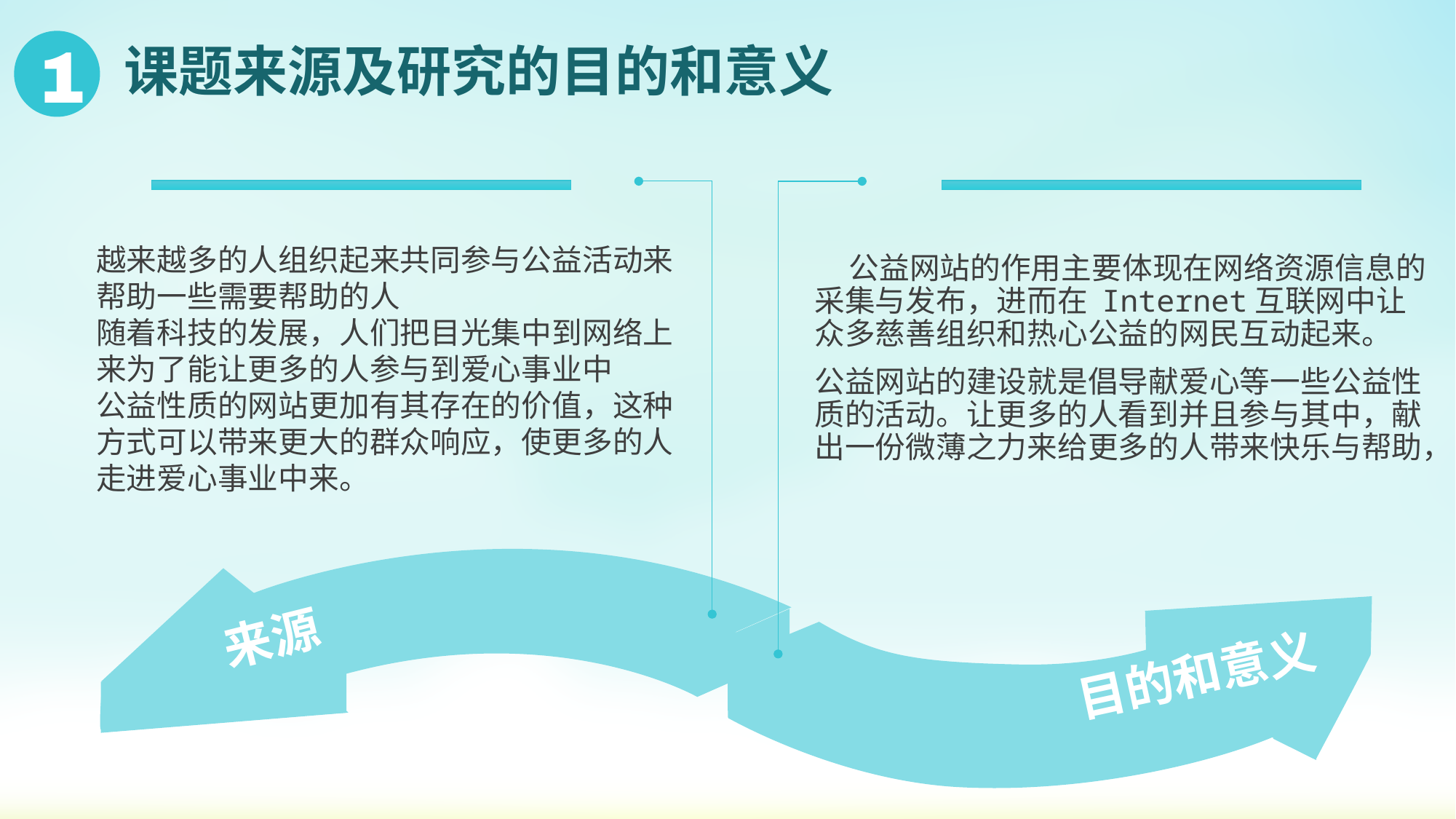

# 课题来源及研究的目的和意义
1

来源

目的和意义
越来越多的人组织起来共同参与公益活动来帮助一些需要帮助的人
随着科技的发展，人们把目光集中到网络上来为了能让更多的人参与到爱心事业中
公益性质的网站更加有其存在的价值，这种方式可以带来更大的群众响应，使更多的人走进爱心事业中来。
    公益网站的作用主要体现在网络资源信息的采集与发布，进而在 Internet互联网中让众多慈善组织和热心公益的网民互动起来。
公益网站的建设就是倡导献爱心等一些公益性质的活动。让更多的人看到并且参与其中，献出一份微薄之力来给更多的人带来快乐与帮助，